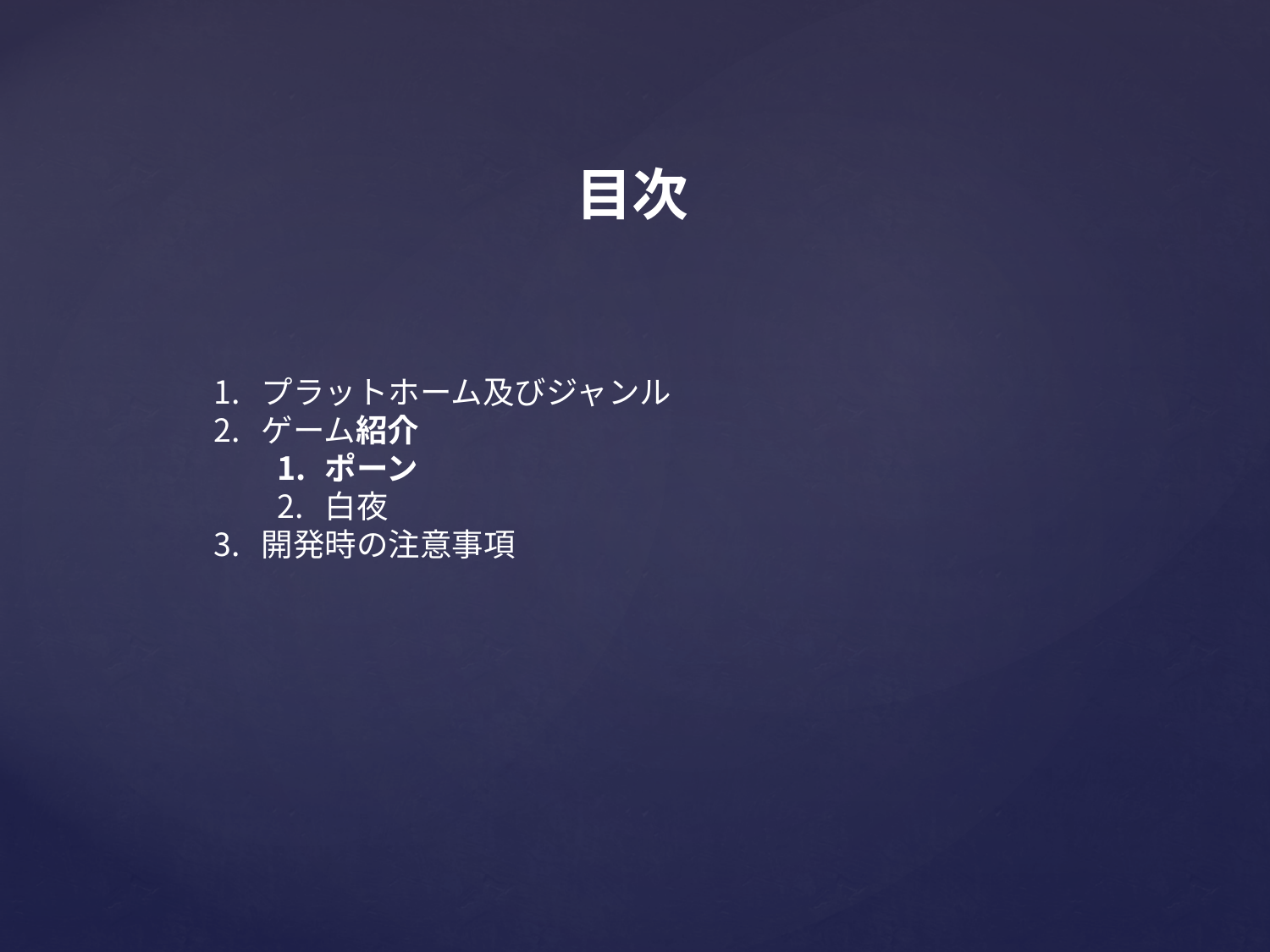

目次
プラットホーム及びジャンル
ゲーム紹介
ポーン
白夜
開発時の注意事項